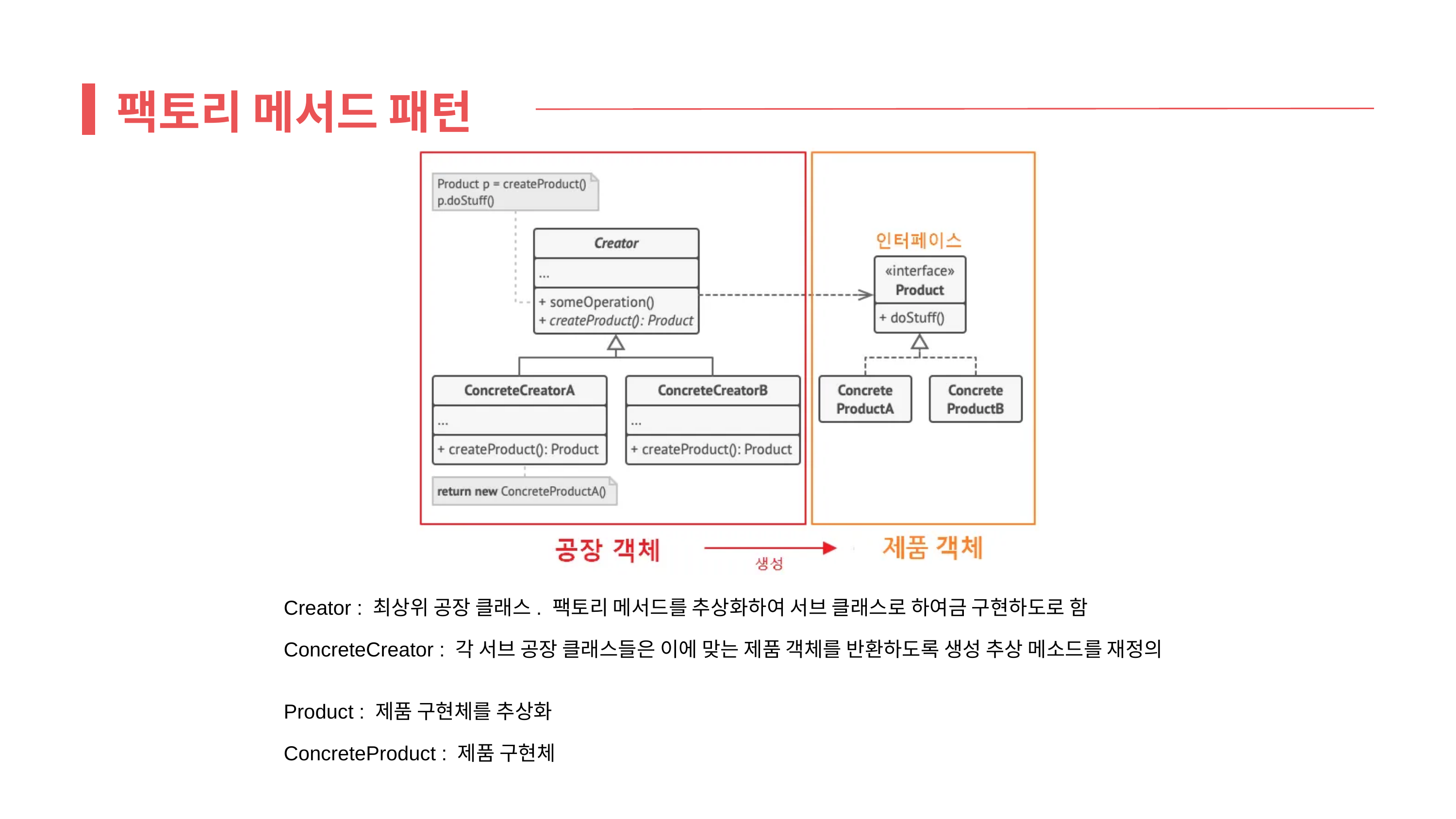

팩토리 메서드 패턴

Creator : 최상위 공장 클래스. 팩토리 메서드를 추상화하여 서브 클래스로 하여금 구현하도로 함
ConcreteCreator : 각 서브 공장 클래스들은 이에 맞는 제품 객체를 반환하도록 생성 추상 메소드를 재정의
Product : 제품 구현체를 추상화
ConcreteProduct : 제품 구현체